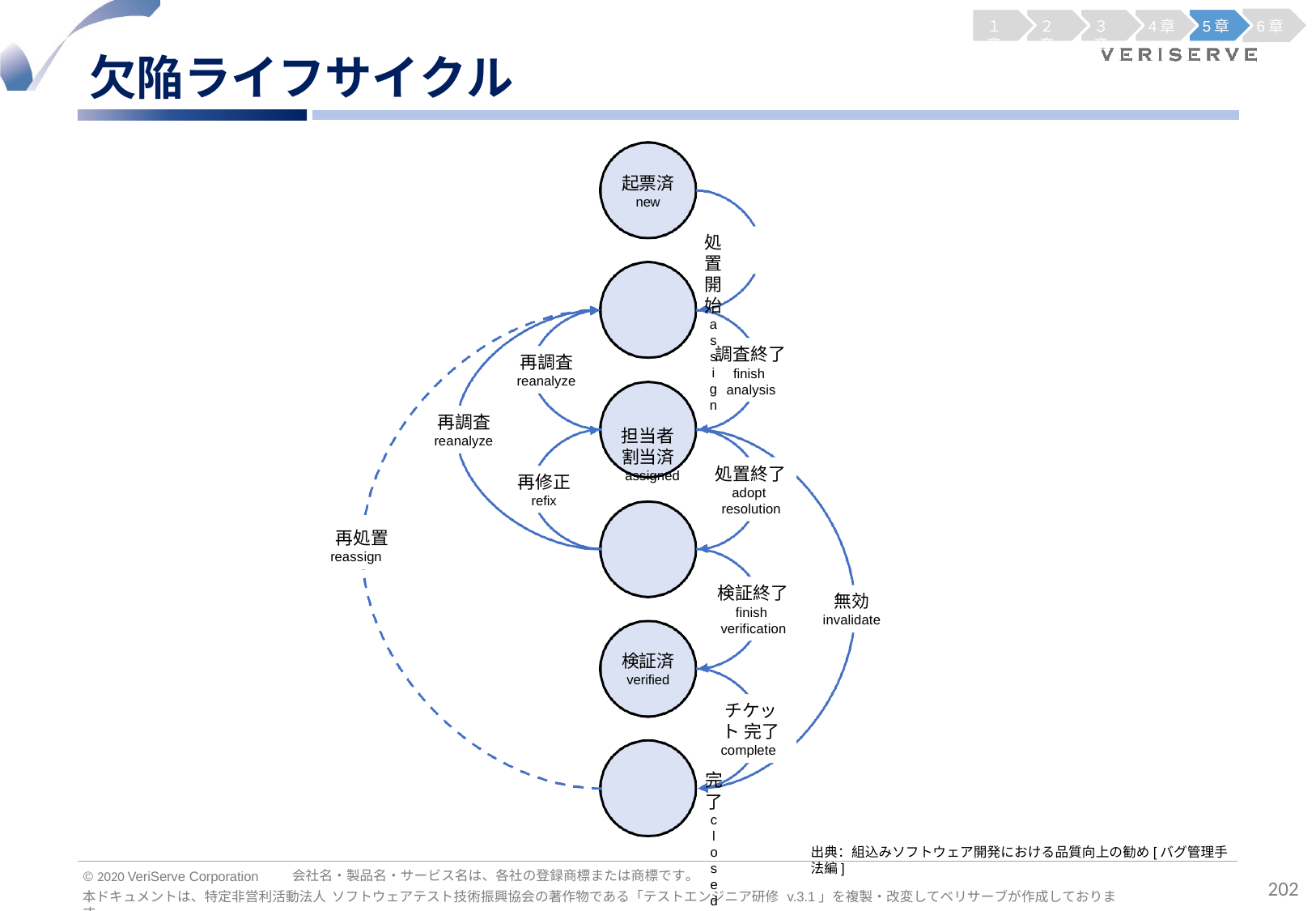

１章
２章
３章
4章
5章
6章
欠陥ライフサイクル

起票済
new

処置開始
assign
担当者 割当済
assigned
調査終了
finish  analysis
再調査
reanalyze
再調査
reanalyze
調査済
analyzed
処置終了
adopt  resolution
再修正
refix
再処置
reassign
処置済
resolved
検証終了
finish  verification
無効
invalidate
検証済
verified
チケット 完了
complete

完了
closed
出典：組込みソフトウェア開発における品質向上の勧め[バグ管理手法編]
会社名・製品名・サービス名は、各社の登録商標または商標です。
© 2020 VeriServe Corporation
202
本ドキュメントは、特定非営利活動法人 ソフトウェアテスト技術振興協会の著作物である「テストエンジニア研修 v.3.1」を複製・改変してベリサーブが作成しております。